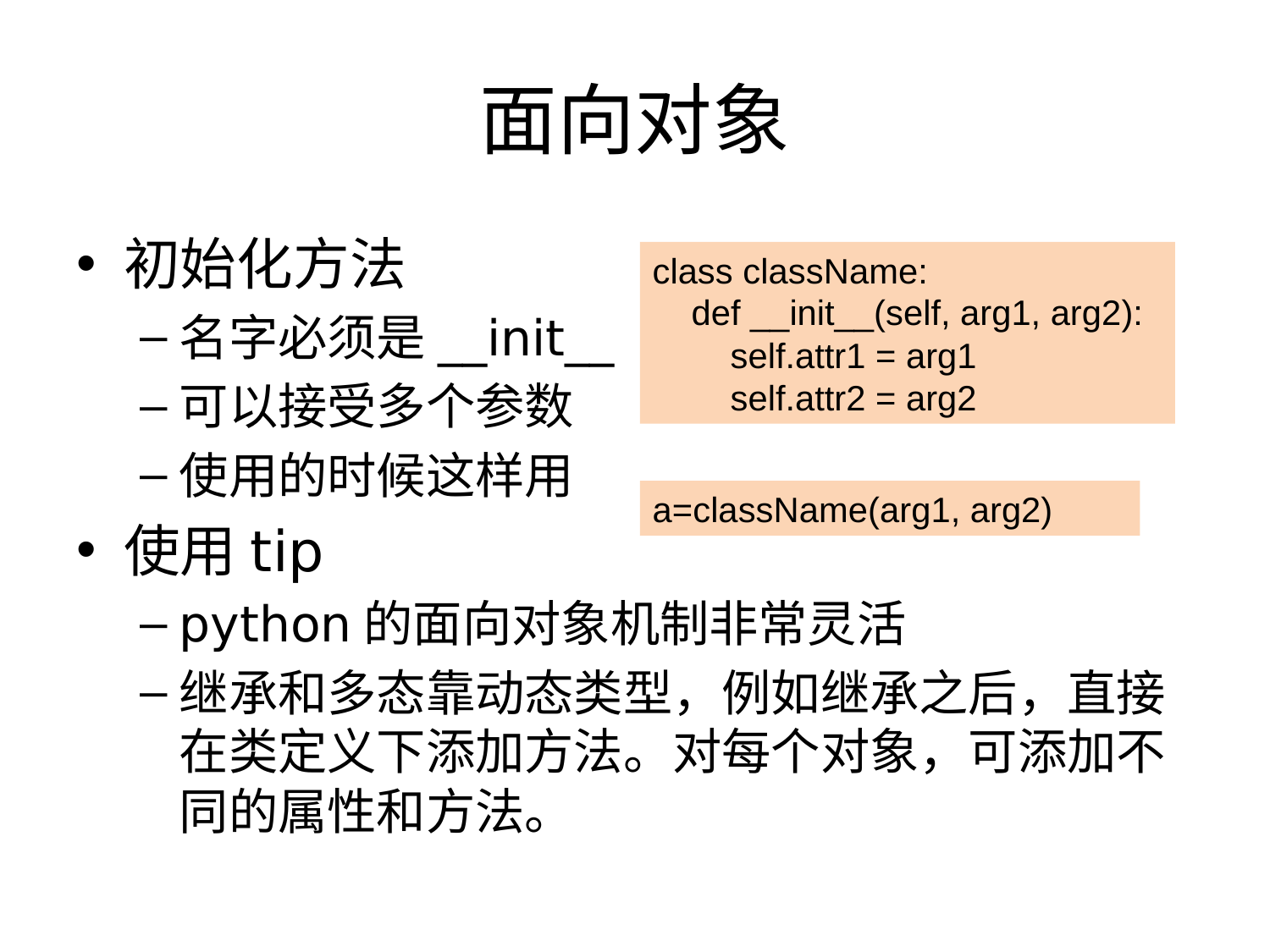

# 面向对象
初始化方法
名字必须是__init__
可以接受多个参数
使用的时候这样用
使用tip
python的面向对象机制非常灵活
继承和多态靠动态类型，例如继承之后，直接在类定义下添加方法。对每个对象，可添加不同的属性和方法。

class className:
    def __init__(self, arg1, arg2):
        self.attr1 = arg1
        self.attr2 = arg2
a=className(arg1, arg2)